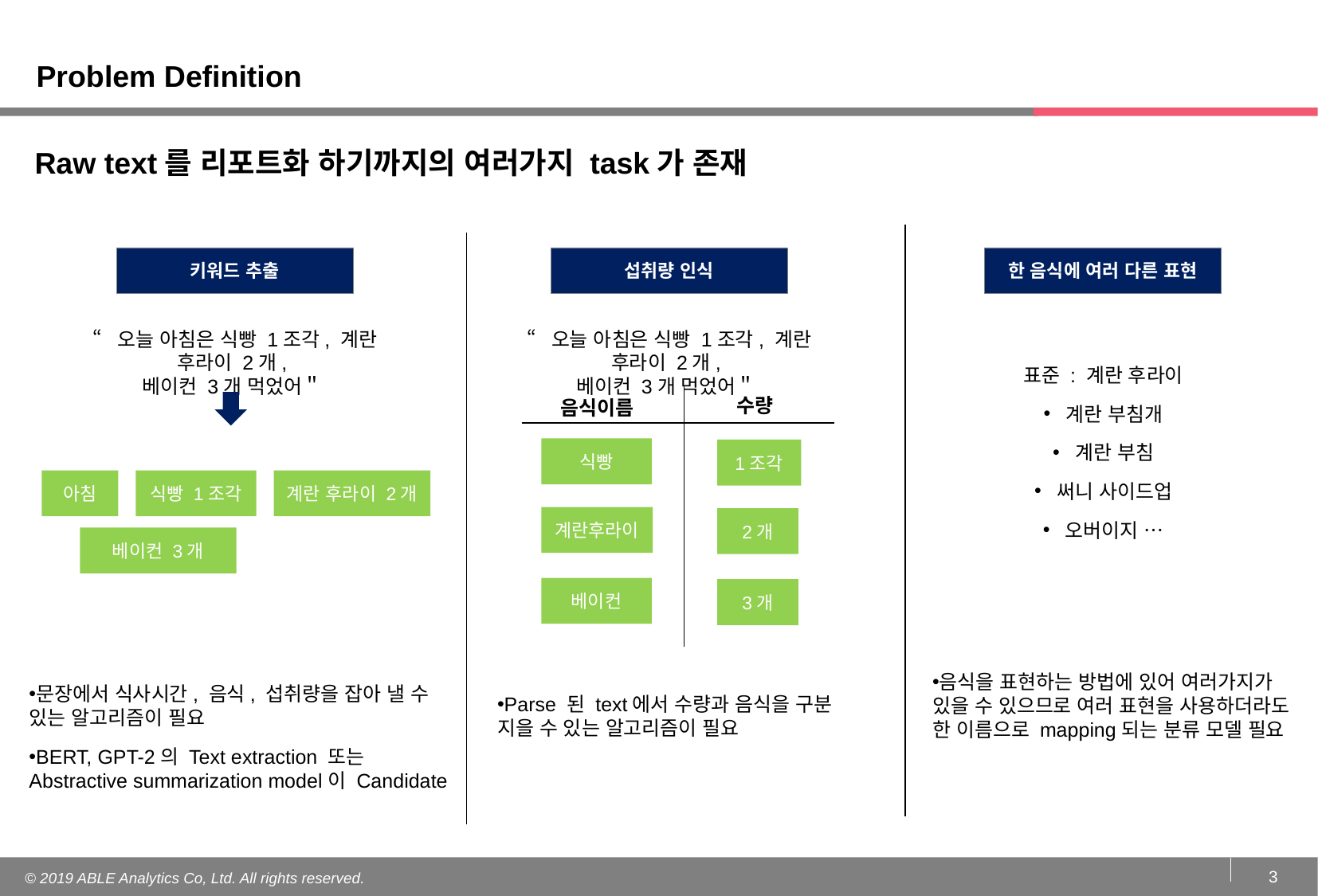

# Problem Definition

Raw text를 리포트화 하기까지의 여러가지 task가 존재
키워드 추출
섭취량 인식
한 음식에 여러 다른 표현
“오늘 아침은 식빵 1조각, 계란 후라이 2개,
베이컨 3개 먹었어＂
“오늘 아침은 식빵 1조각, 계란 후라이 2개,
베이컨 3개 먹었어＂
수량

음식이름
표준 : 계란 후라이
계란 부침개
계란 부침
써니 사이드업
오버이지 …

식빵
1조각
아침
식빵 1조각
계란 후라이 2개
계란후라이
2개
베이컨 3개
베이컨
3개
음식을 표현하는 방법에 있어 여러가지가
있을 수 있으므로 여러 표현을 사용하더라도
한 이름으로 mapping되는 분류 모델 필요
문장에서 식사시간, 음식, 섭취량을 잡아 낼 수
있는 알고리즘이 필요
BERT, GPT-2의 Text extraction 또는
Abstractive summarization model이 Candidate
Parse 된 text에서 수량과 음식을 구분
지을 수 있는 알고리즘이 필요
3